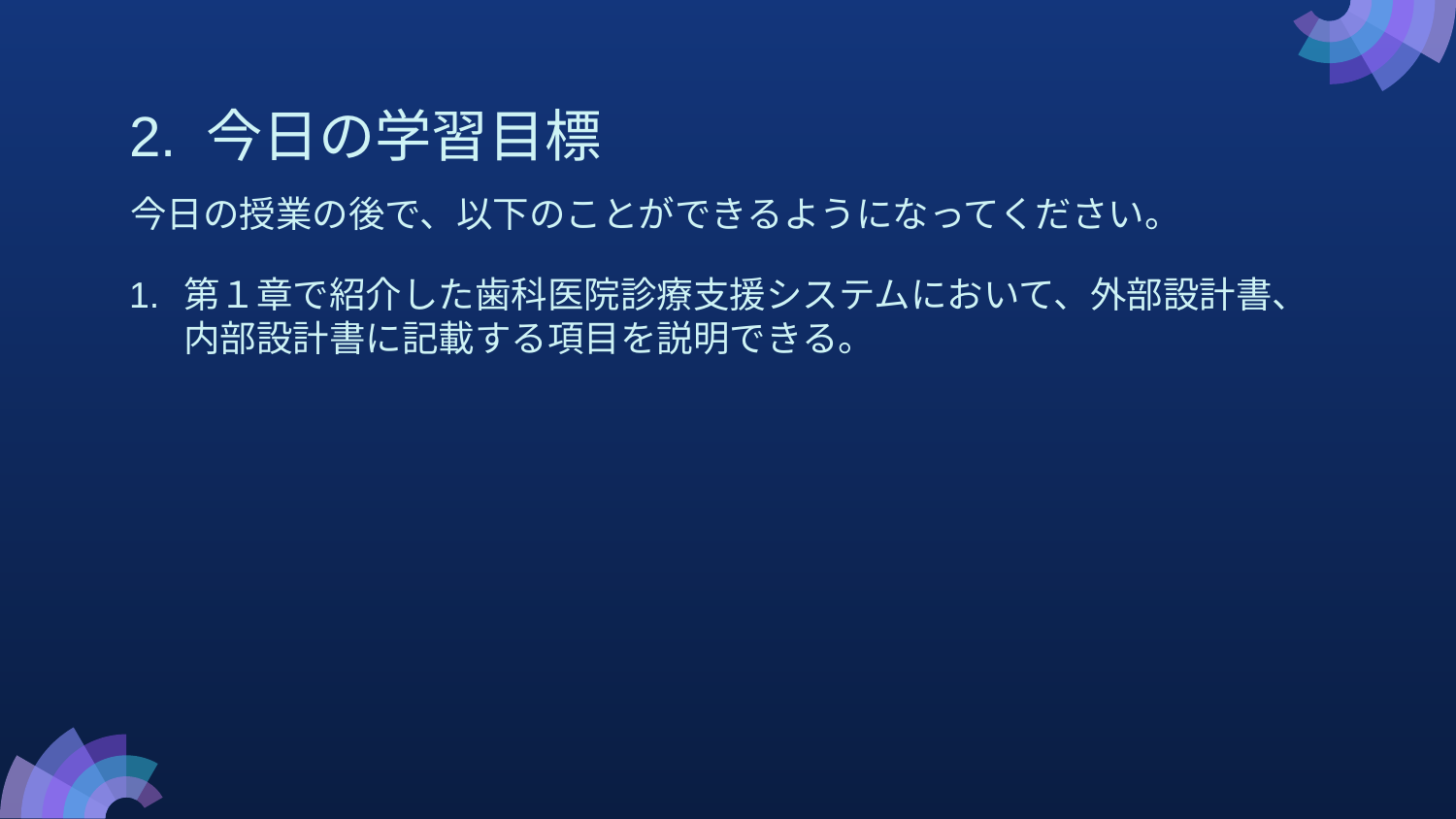

# 2. 今日の学習目標
今日の授業の後で、以下のことができるようになってください。
第１章で紹介した歯科医院診療支援システムにおいて、外部設計書、内部設計書に記載する項目を説明できる。